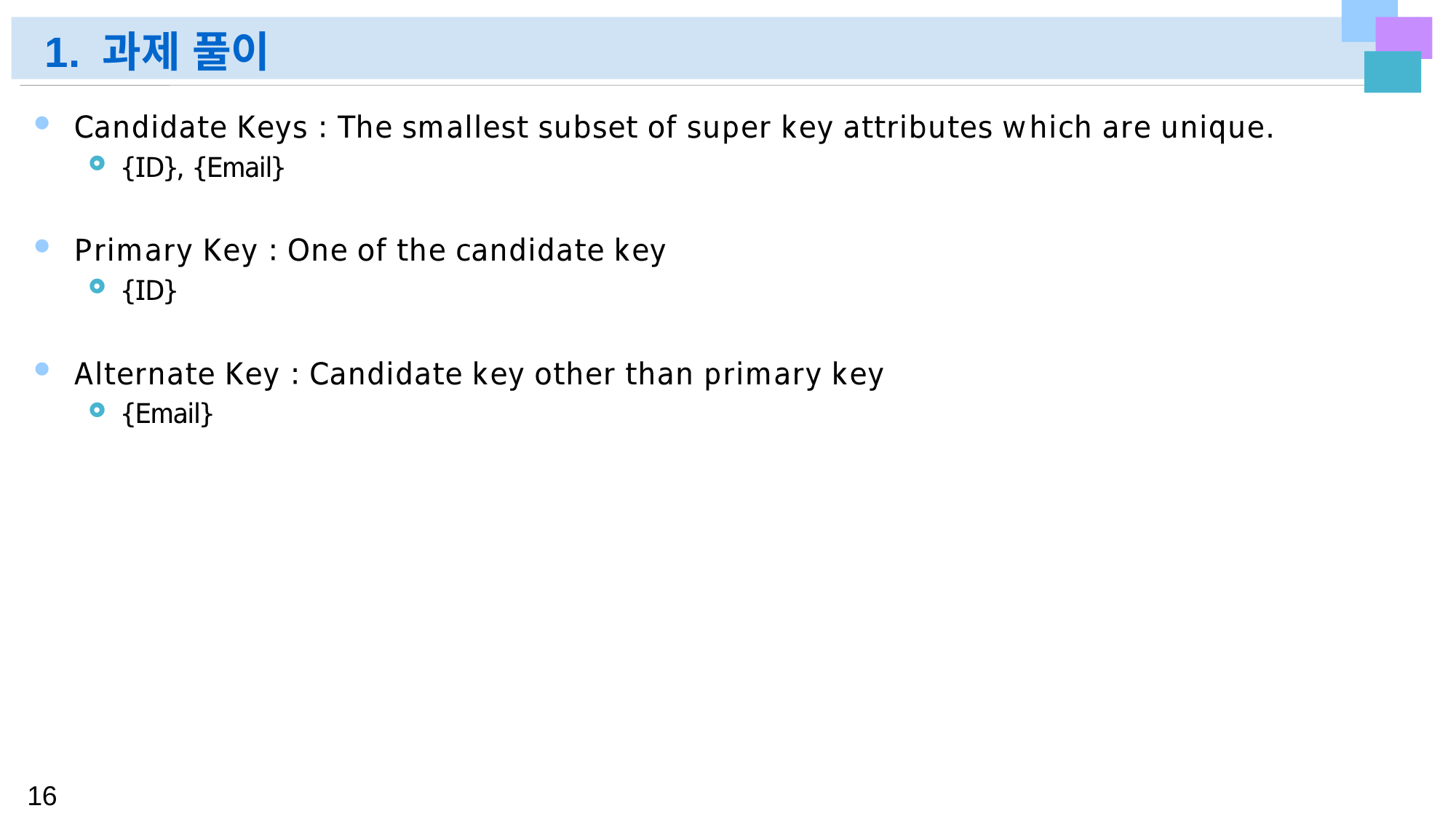

# 1. 과제 풀이
Candidate Keys : The smallest subset of super key attributes which are unique.
{ID}, {Email}

Primary Key : One of the candidate key
{ID}

Alternate Key : Candidate key other than primary key
{Email}